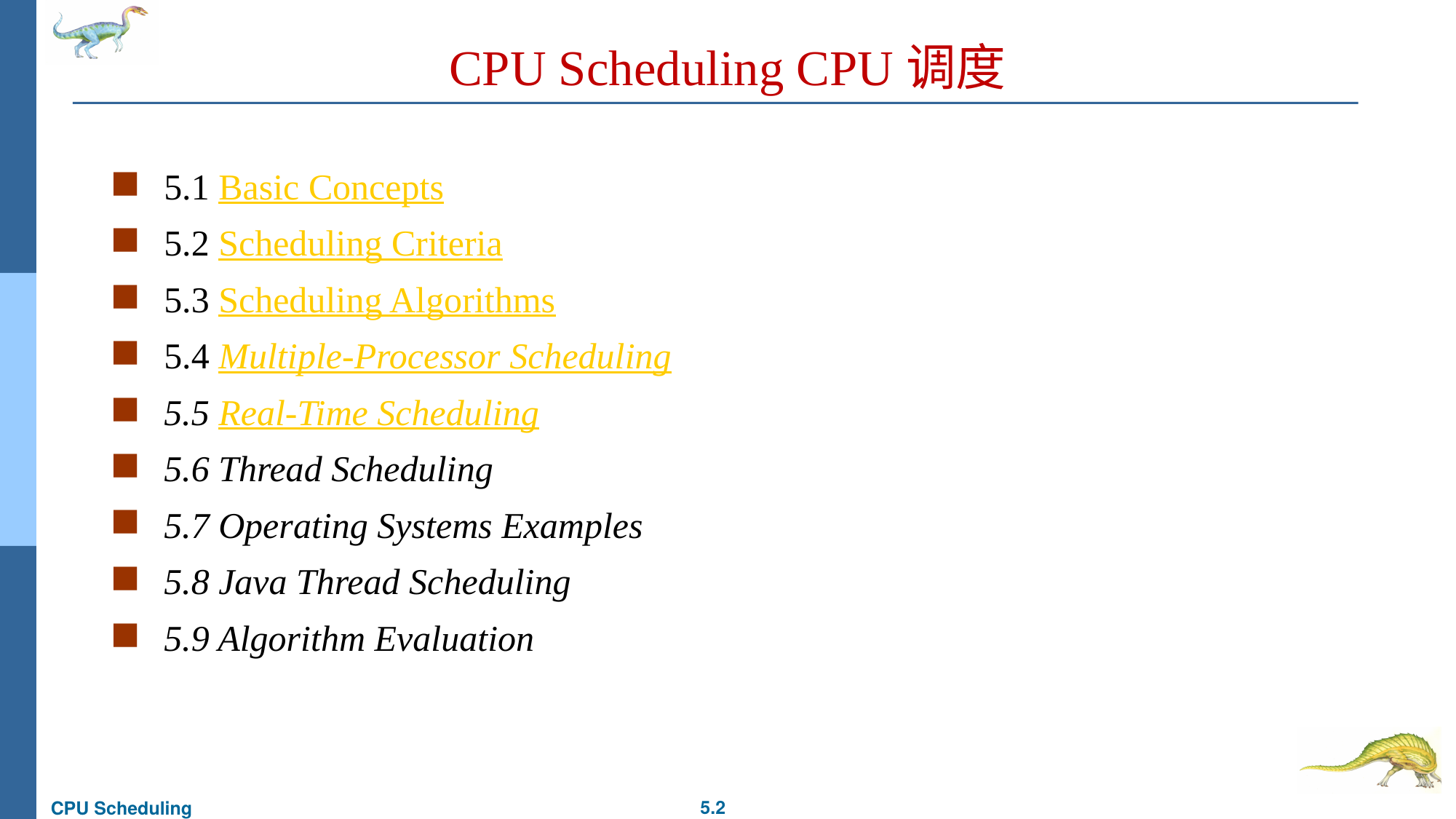

# CPU Scheduling CPU调度
5.1 Basic Concepts
5.2 Scheduling Criteria
5.3 Scheduling Algorithms
5.4 Multiple-Processor Scheduling
5.5 Real-Time Scheduling
5.6 Thread Scheduling
5.7 Operating Systems Examples
5.8 Java Thread Scheduling
5.9 Algorithm Evaluation